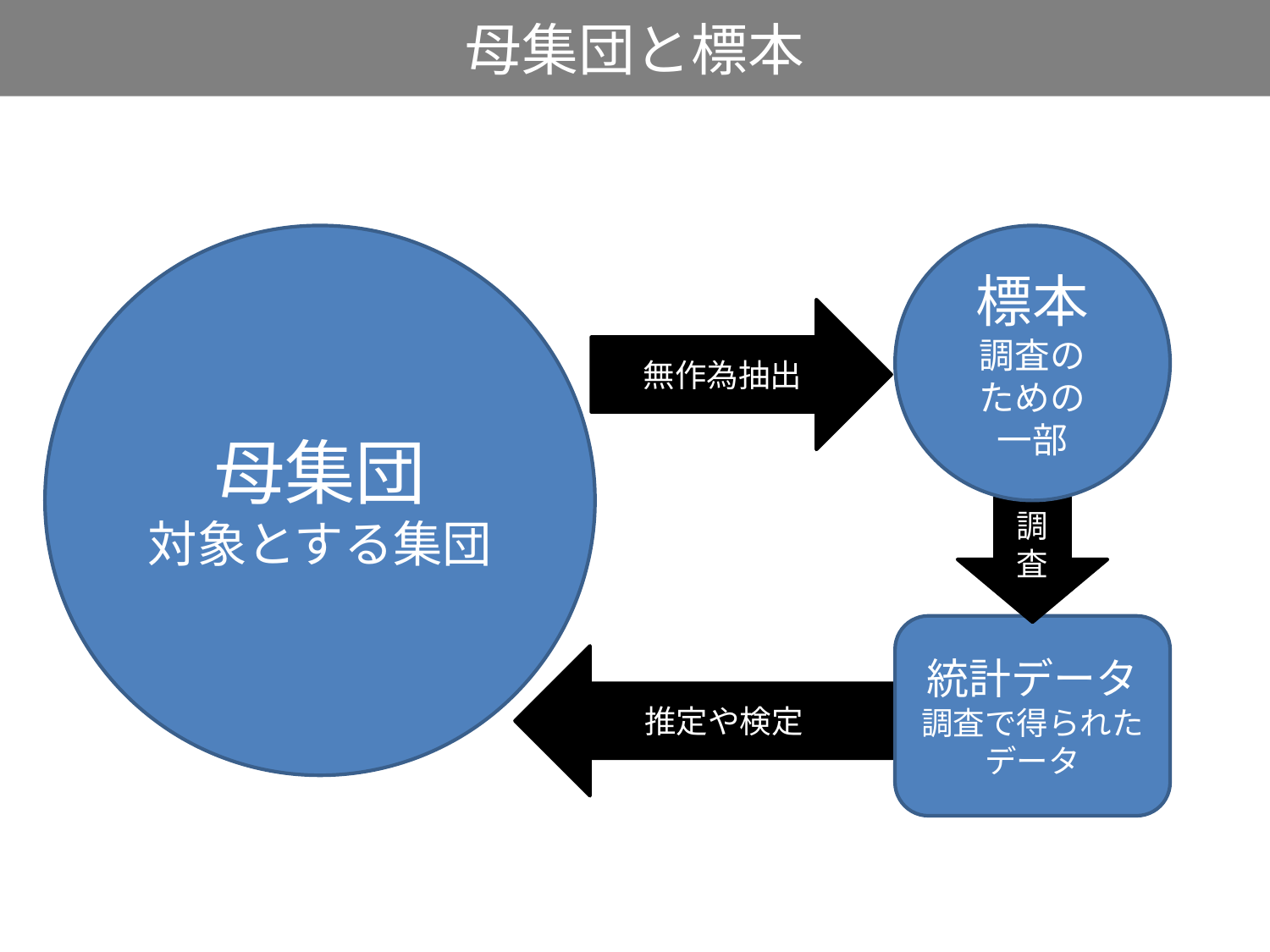

# 母集団と標本
母集団
対象とする集団
標本
調査の
ための
一部
無作為抽出
調査
統計データ
調査で得られた
データ
推定や検定